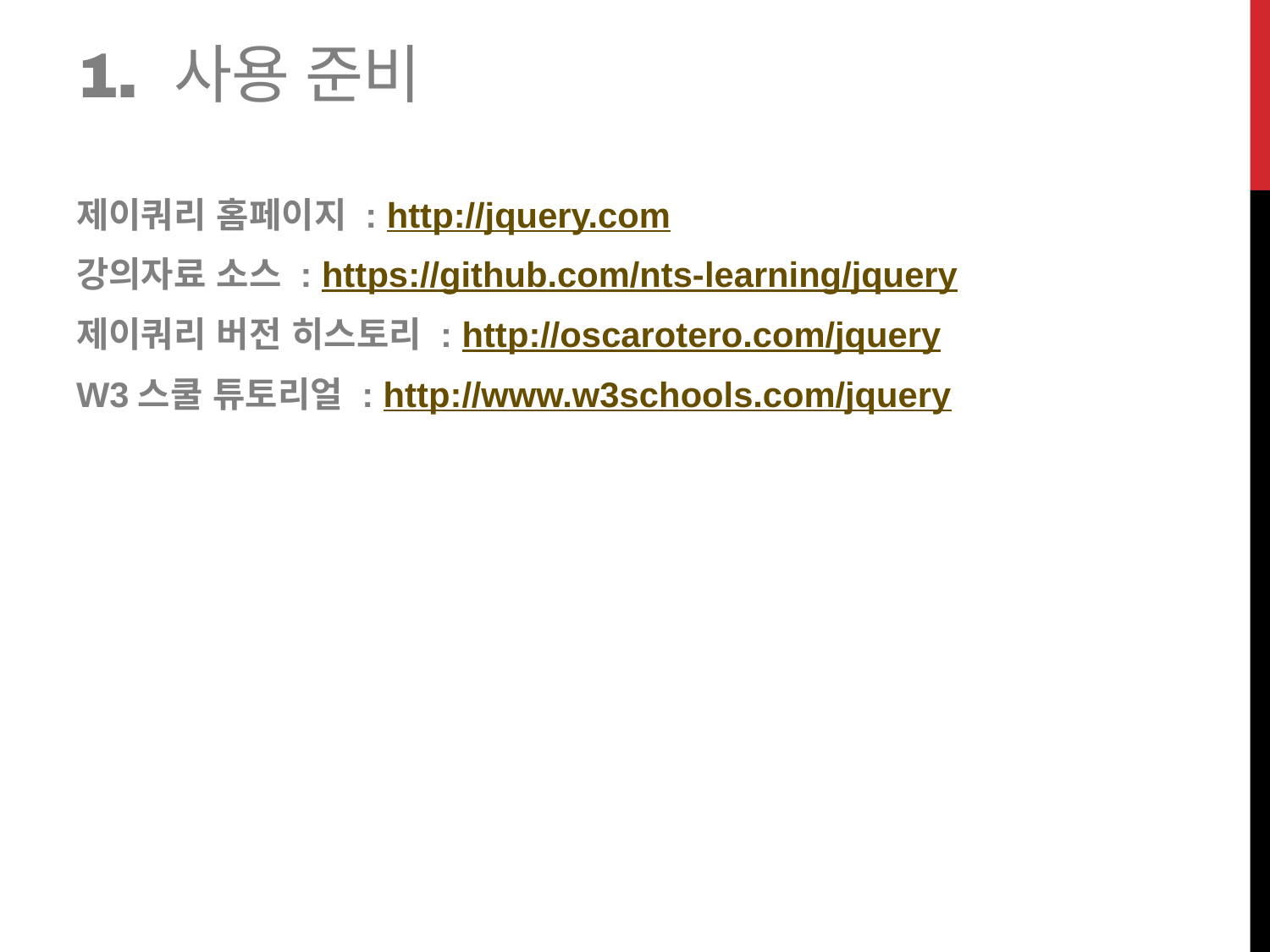

# 1. 사용 준비
제이쿼리 홈페이지 : http://jquery.com
강의자료 소스 : https://github.com/nts-learning/jquery
제이쿼리 버전 히스토리 : http://oscarotero.com/jquery
W3스쿨 튜토리얼 : http://www.w3schools.com/jquery